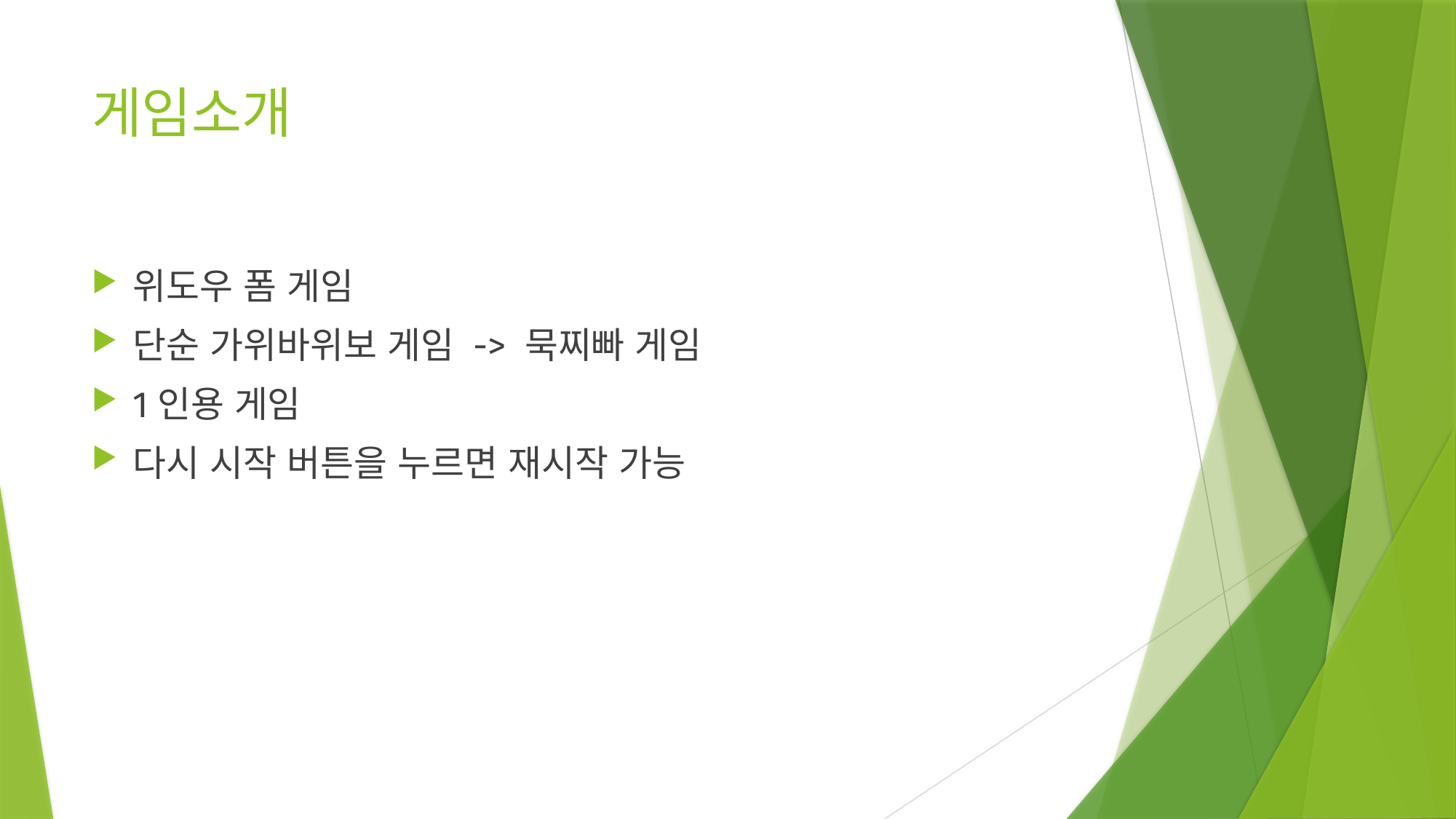

# 게임소개
위도우 폼 게임
단순 가위바위보 게임 -> 묵찌빠 게임
1인용 게임
다시 시작 버튼을 누르면 재시작 가능